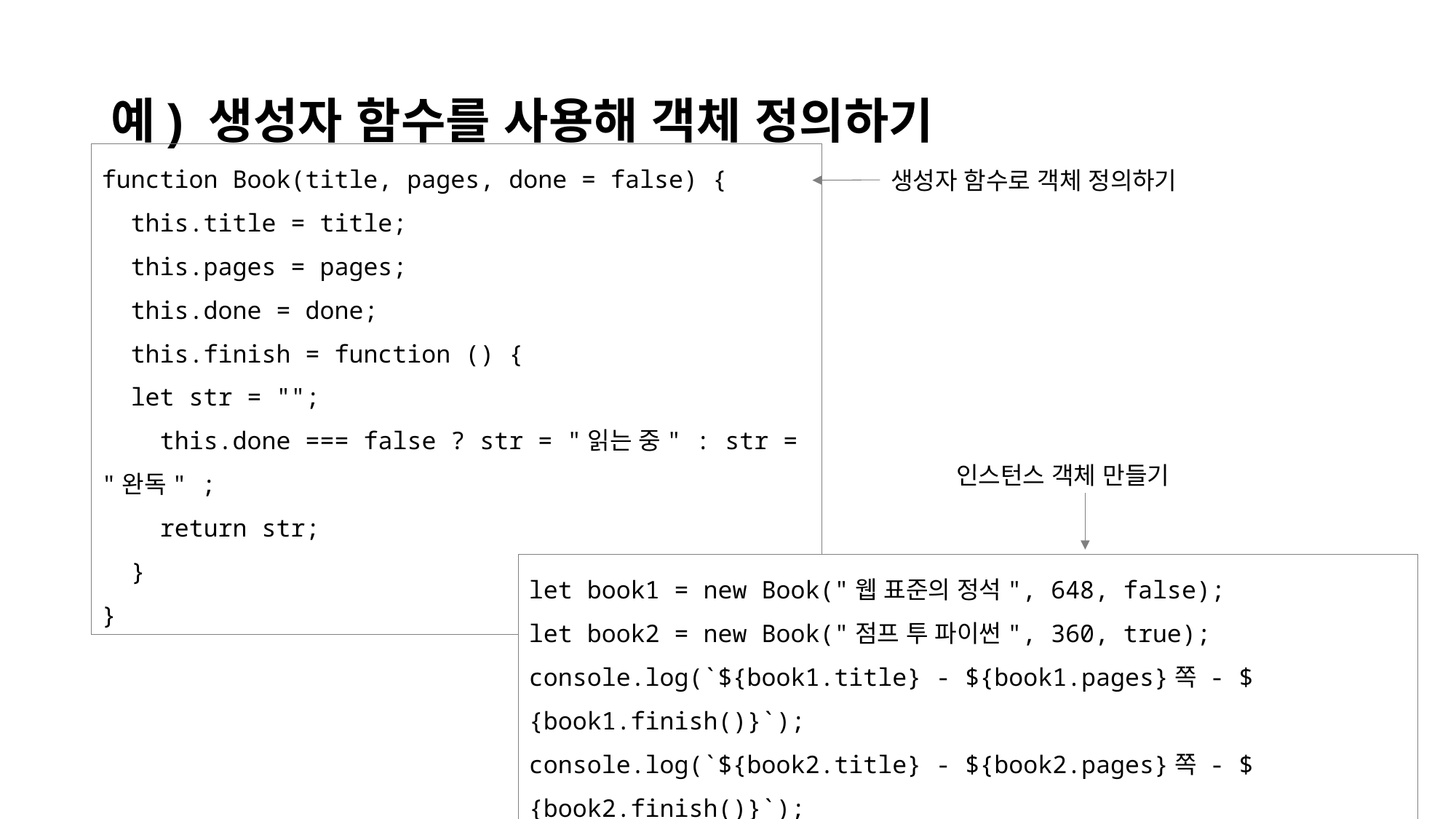

# 예) 생성자 함수를 사용해 객체 정의하기
function Book(title, pages, done = false) {
  this.title = title;
  this.pages = pages;
  this.done = done;
  this.finish = function () {
  let str = "";
    this.done === false ? str = "읽는 중" : str = "완독" ;
    return str;
  }
}
생성자 함수로 객체 정의하기
인스턴스 객체 만들기
let book1 = new Book("웹 표준의 정석", 648, false);
let book2 = new Book("점프 투 파이썬", 360, true);
console.log(`${book1.title} - ${book1.pages}쪽 - ${book1.finish()}`);
console.log(`${book2.title} - ${book2.pages}쪽 - ${book2.finish()}`);